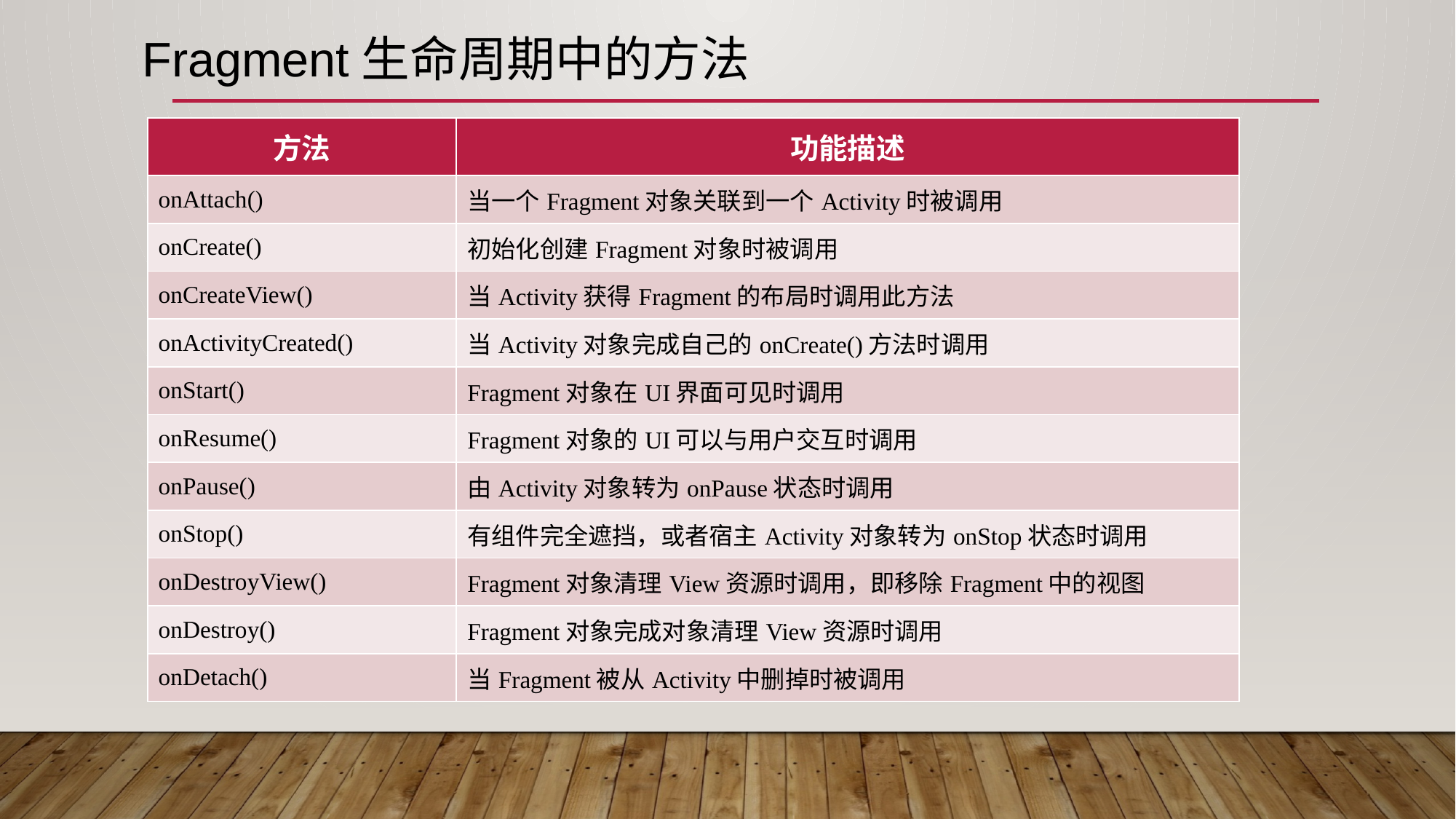

# Fragment生命周期中的方法
| 方法 | 功能描述 |
| --- | --- |
| onAttach() | 当一个Fragment对象关联到一个Activity时被调用 |
| onCreate() | 初始化创建Fragment对象时被调用 |
| onCreateView() | 当Activity获得Fragment的布局时调用此方法 |
| onActivityCreated() | 当Activity对象完成自己的onCreate()方法时调用 |
| onStart() | Fragment对象在UI界面可见时调用 |
| onResume() | Fragment对象的UI可以与用户交互时调用 |
| onPause() | 由Activity对象转为onPause状态时调用 |
| onStop() | 有组件完全遮挡，或者宿主Activity对象转为onStop状态时调用 |
| onDestroyView() | Fragment对象清理View资源时调用，即移除Fragment中的视图 |
| onDestroy() | Fragment对象完成对象清理View资源时调用 |
| onDetach() | 当Fragment被从Activity中删掉时被调用 |